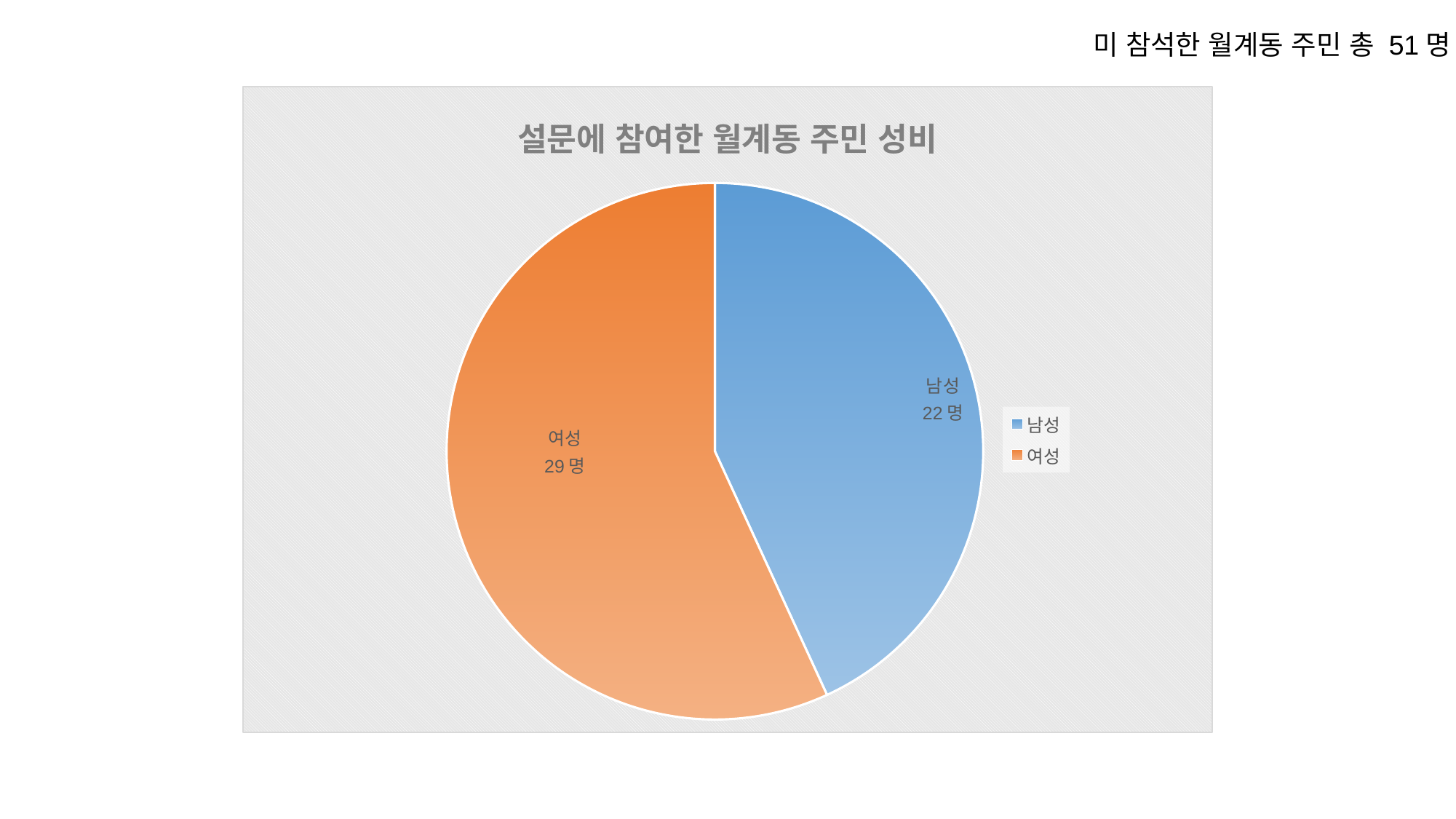

미 참석한 월계동 주민 총 51명

### Chart: 설문에 참여한 월계동 주민 성비

| Category | 설문에 참여한 공릉 1동 주민 성비 |
|---|---|
| 남성 | 22.0 |
| 여성 | 29.0 |